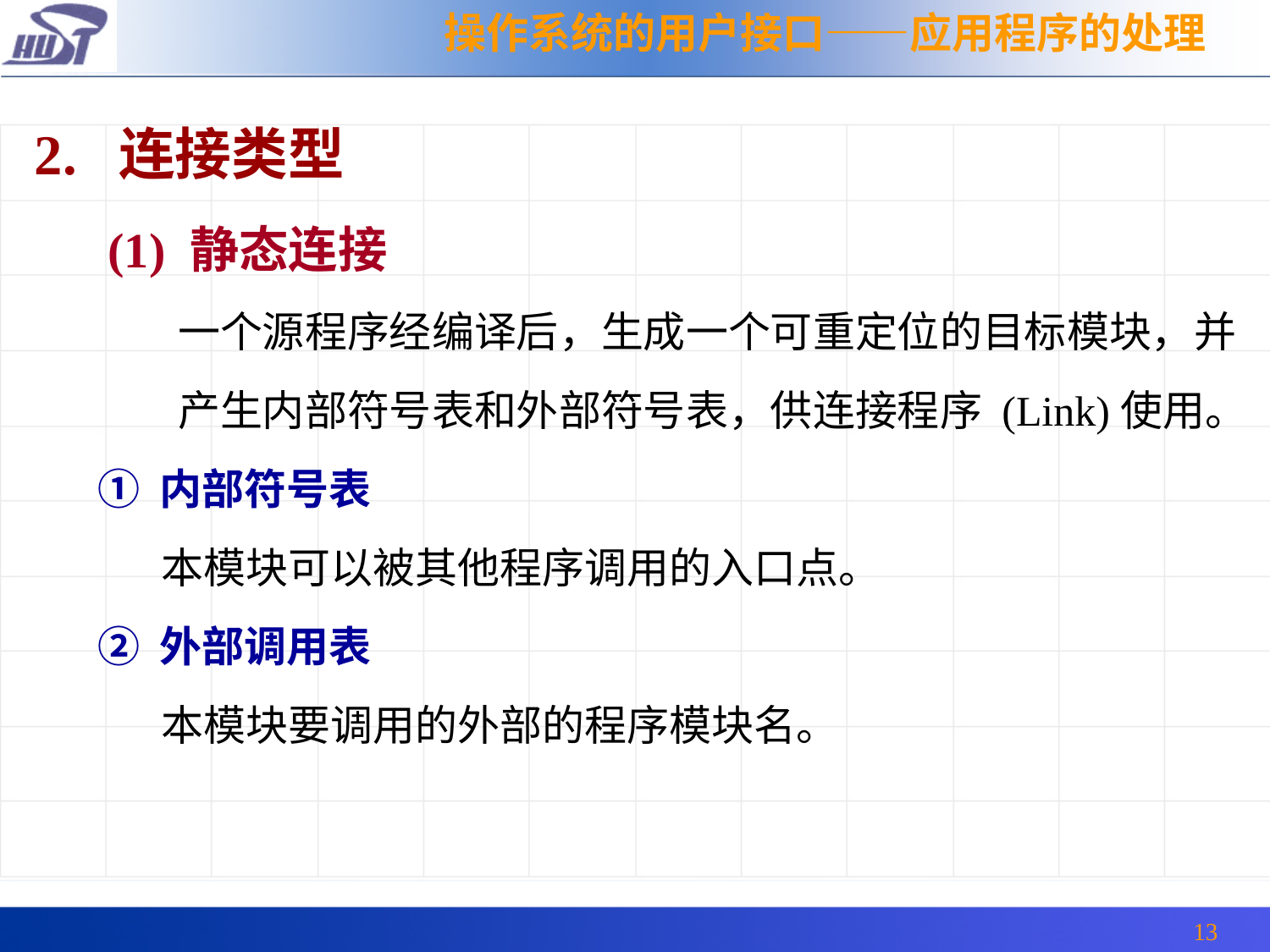

操作系统的用户接口——应用程序的处理
2.  连接类型
      (1) 静态连接
              一个源程序经编译后，生成一个可重定位的目标模块，并
              产生内部符号表和外部符号表，供连接程序 (Link)使用。
① 内部符号表
本模块可以被其他程序调用的入口点。
② 外部调用表
本模块要调用的外部的程序模块名。
13